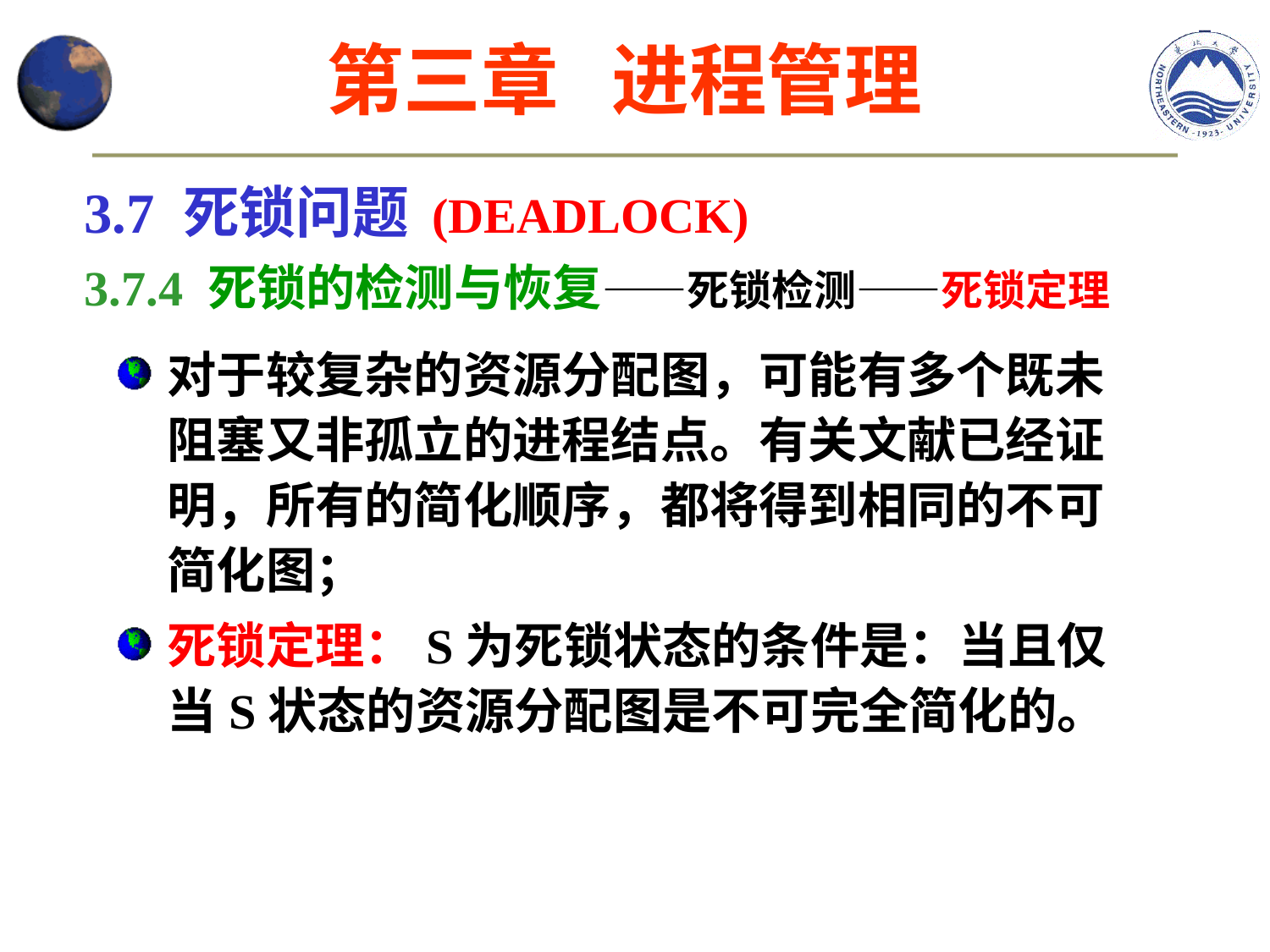

第三章   进程管理
3.7 死锁问题 (DEADLOCK)
3.7.4 死锁的检测与恢复——死锁检测——死锁定理
对于较复杂的资源分配图，可能有多个既未阻塞又非孤立的进程结点。有关文献已经证明，所有的简化顺序，都将得到相同的不可简化图；
死锁定理：S为死锁状态的条件是：当且仅当S状态的资源分配图是不可完全简化的。